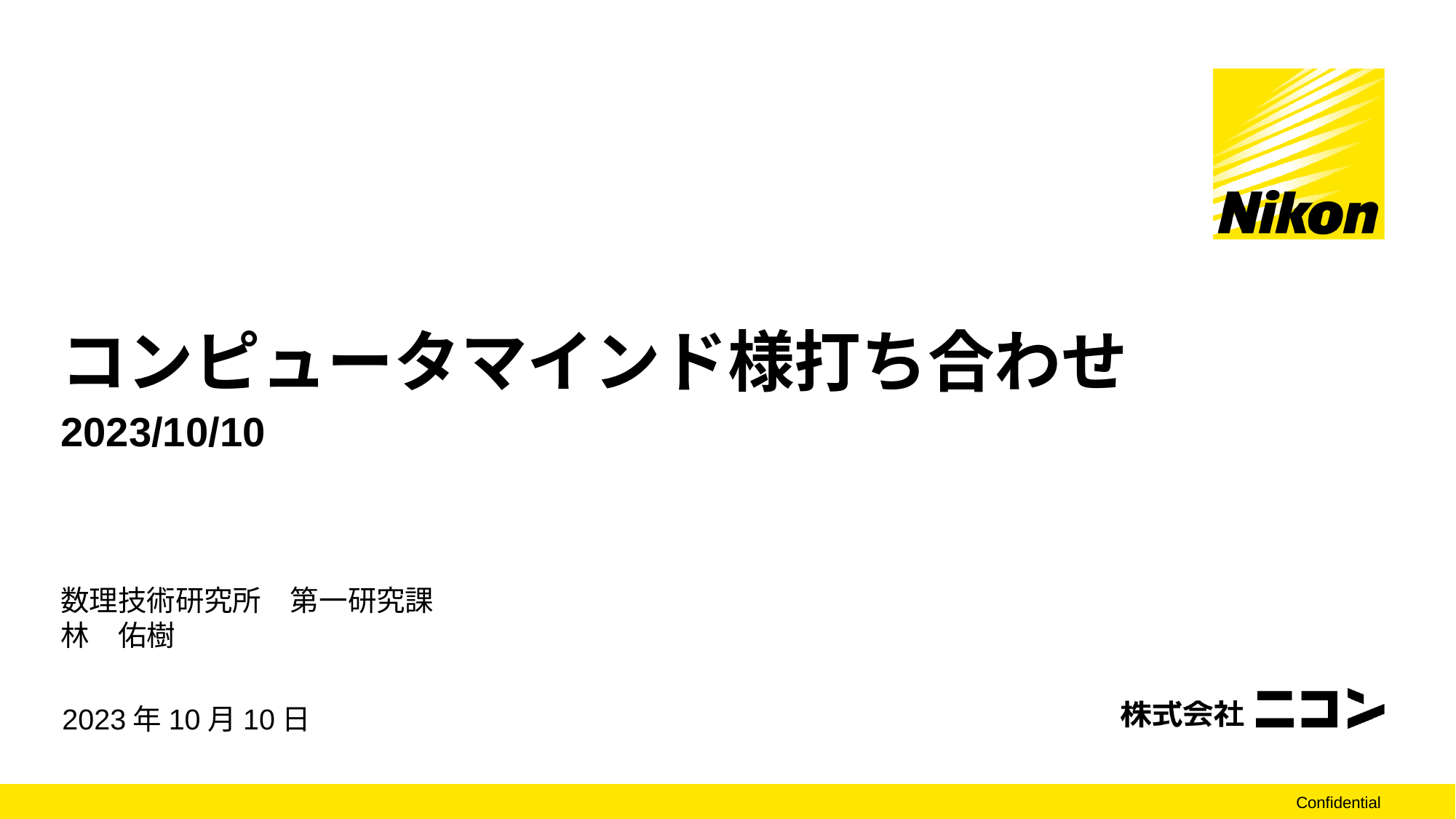

# コンピュータマインド様打ち合わせ
2023/10/10
数理技術研究所　第一研究課
林　佑樹
2023年10月10日